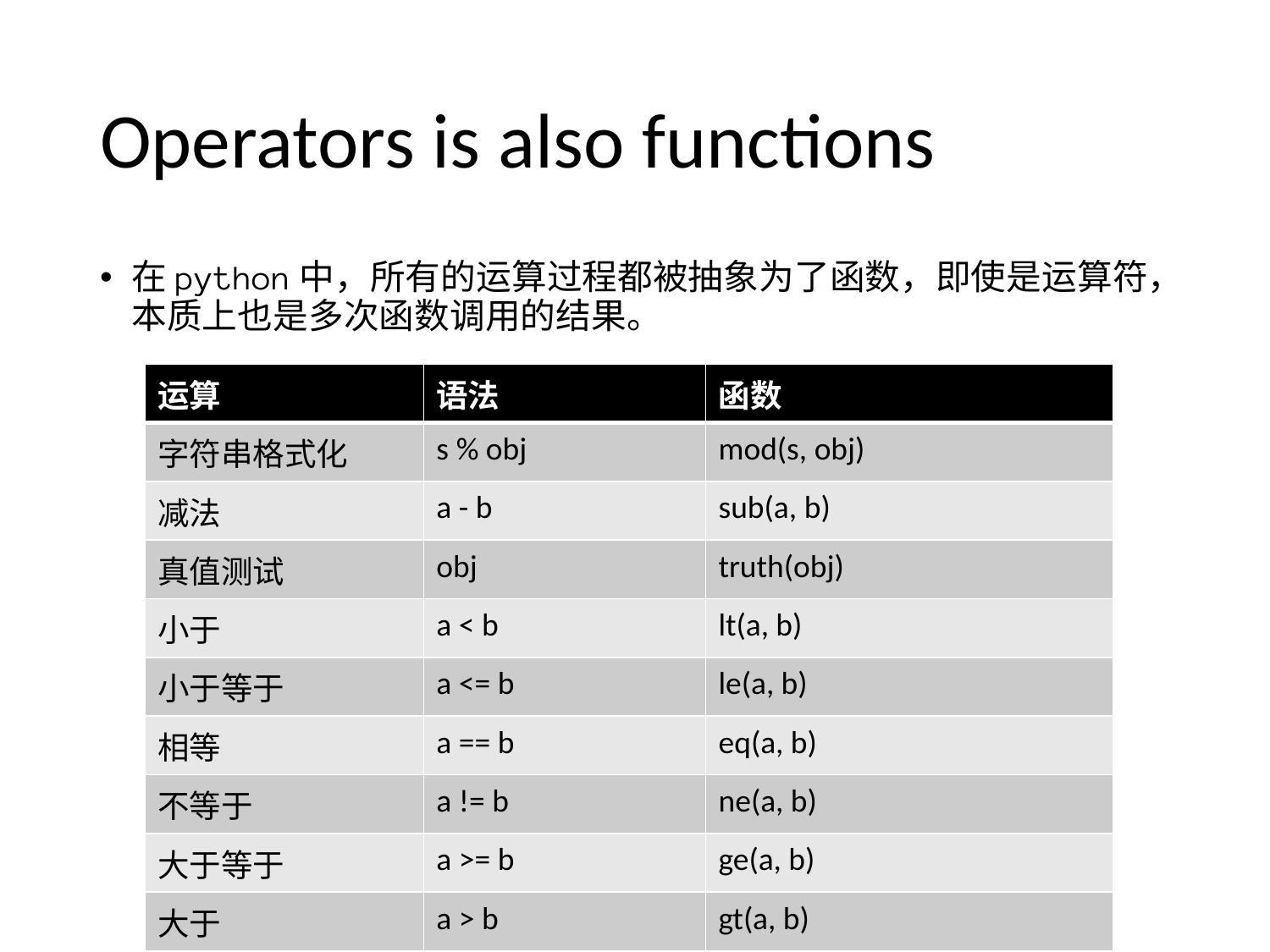

# Operators is also functions
在python中，所有的运算过程都被抽象为了函数，即使是运算符，本质上也是多次函数调用的结果。

| 运算 | 语法 | 函数 |
| --- | --- | --- |
| 字符串格式化 | s % obj | mod(s, obj) |
| 减法 | a - b | sub(a, b) |
| 真值测试 | obj | truth(obj) |
| 小于 | a < b | lt(a, b) |
| 小于等于 | a <= b | le(a, b) |
| 相等 | a == b | eq(a, b) |
| 不等于 | a != b | ne(a, b) |
| 大于等于 | a >= b | ge(a, b) |
| 大于 | a > b | gt(a, b) |